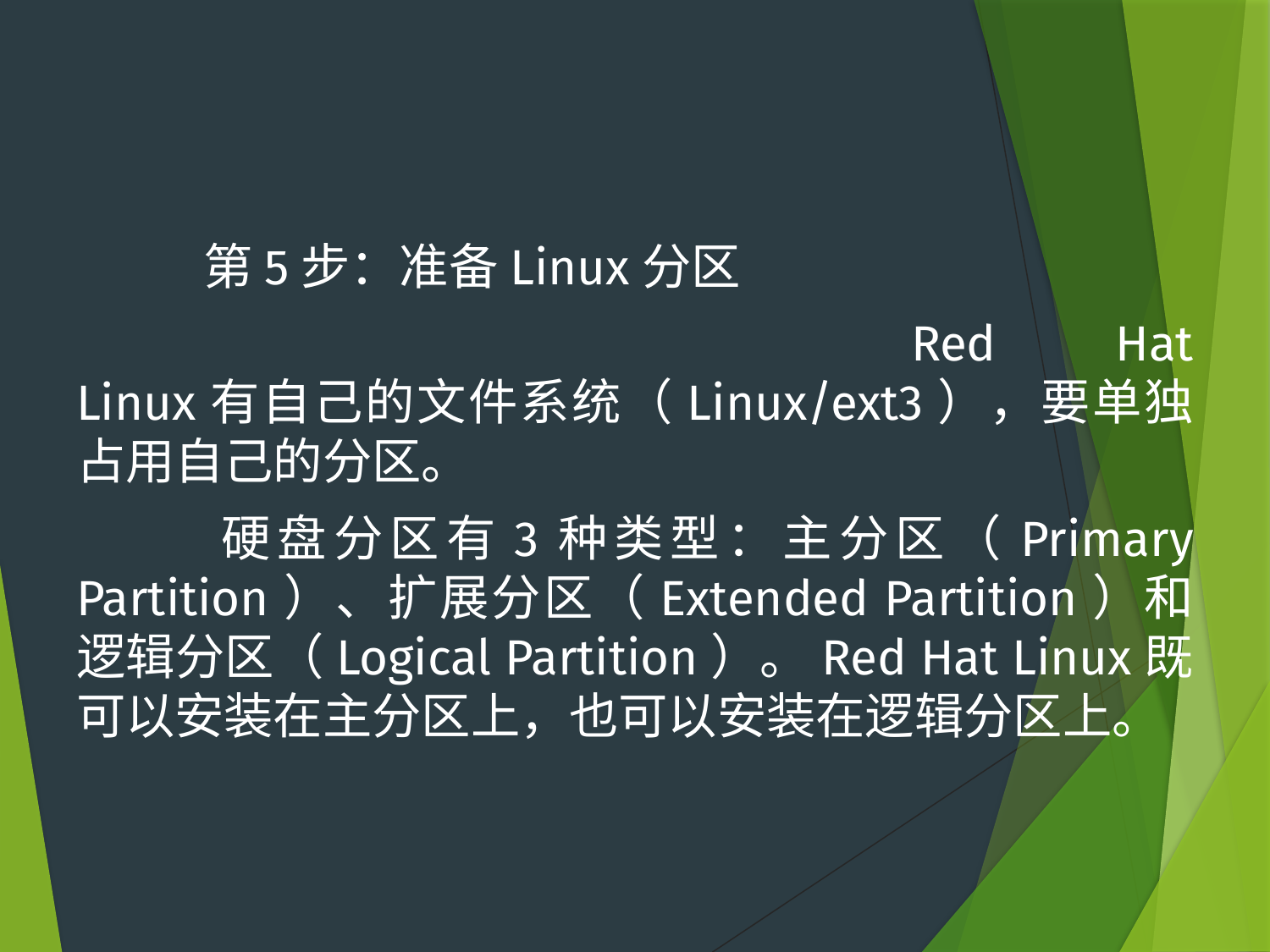

第5步：准备Linux分区
       Red Hat Linux有自己的文件系统（Linux/ext3），要单独占用自己的分区。
       硬盘分区有3种类型：主分区（Primary Partition）、扩展分区（Extended Partition）和逻辑分区（Logical Partition）。Red Hat Linux既可以安装在主分区上，也可以安装在逻辑分区上。